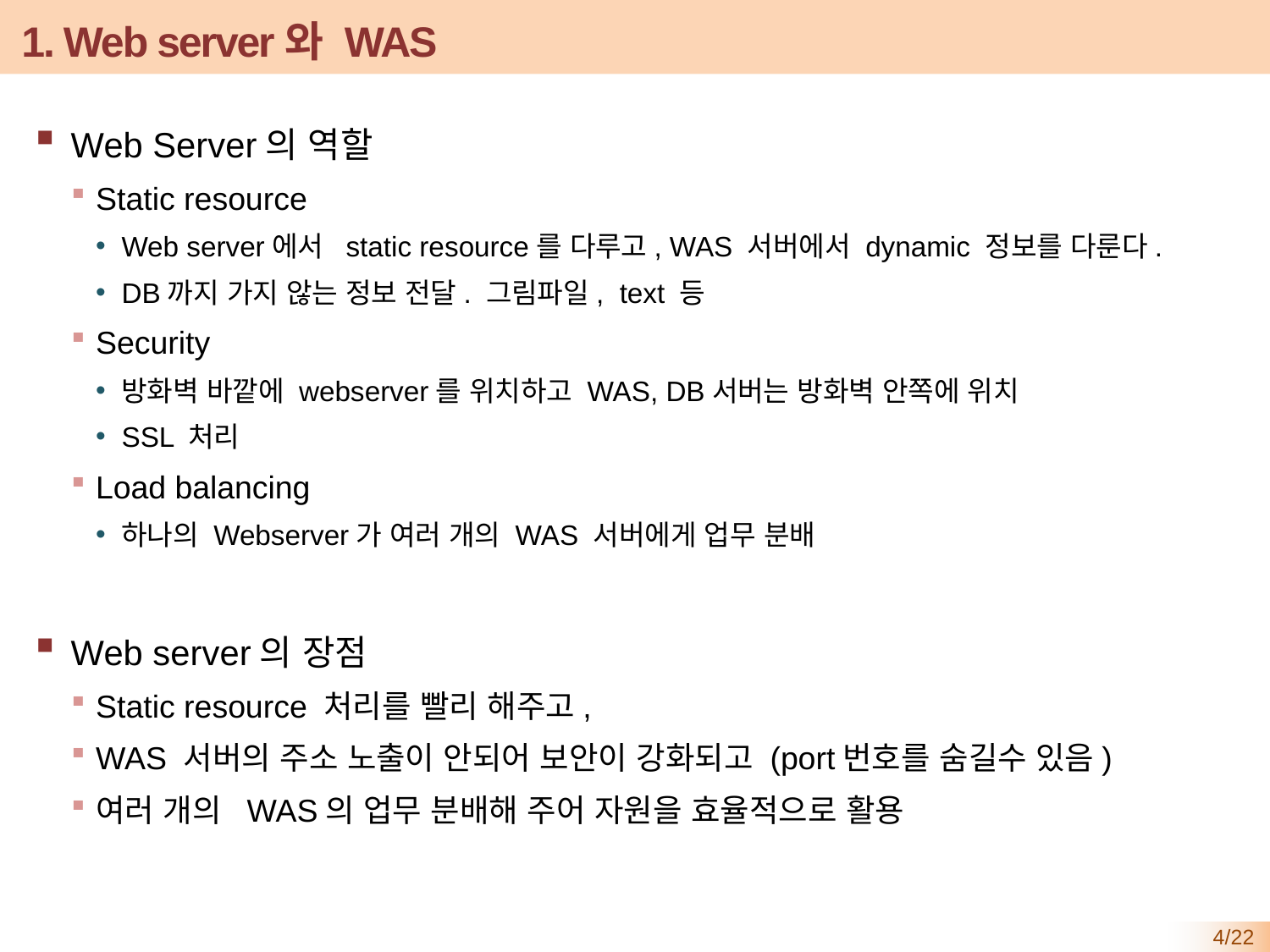

# 1. Web server와 WAS
Web Server의 역할
Static resource
Web server에서  static resource를 다루고, WAS 서버에서 dynamic 정보를 다룬다.
DB까지 가지 않는 정보 전달. 그림파일,  text 등
Security
방화벽 바깥에 webserver를 위치하고 WAS, DB서버는 방화벽 안쪽에 위치
SSL 처리
Load balancing
하나의 Webserver가 여러 개의 WAS 서버에게 업무 분배

Web server의 장점
Static resource 처리를 빨리 해주고,
WAS 서버의 주소 노출이 안되어 보안이 강화되고 (port번호를 숨길수 있음)
여러 개의  WAS의 업무 분배해 주어 자원을 효율적으로 활용